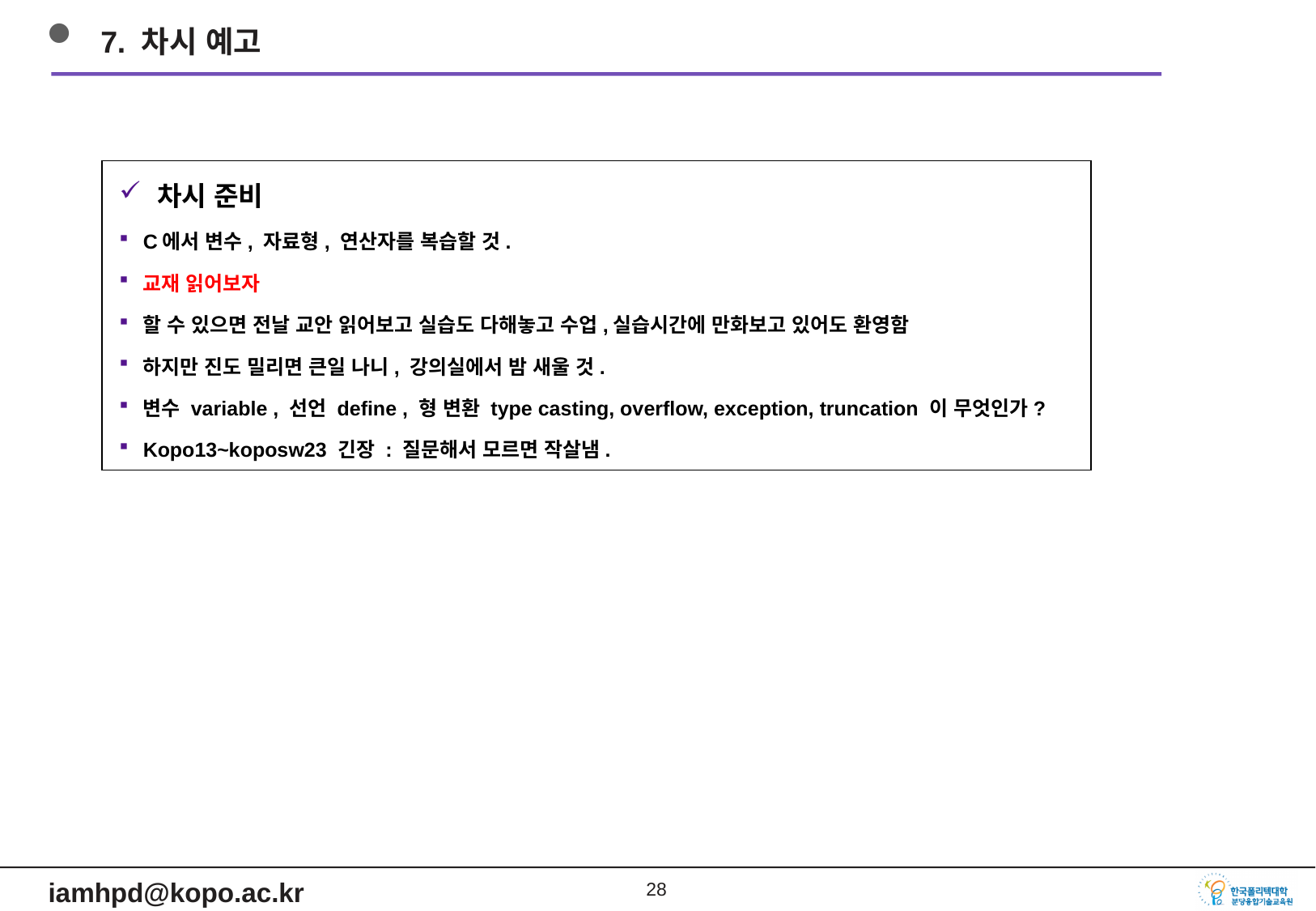

7. 차시 예고
차시 준비
C에서 변수, 자료형, 연산자를 복습할 것.
교재 읽어보자
할 수 있으면 전날 교안 읽어보고 실습도 다해놓고 수업,실습시간에 만화보고 있어도 환영함
하지만 진도 밀리면 큰일 나니, 강의실에서 밤 새울 것.
변수 variable , 선언 define , 형 변환 type casting, overflow, exception, truncation 이 무엇인가?
Kopo13~koposw23 긴장 : 질문해서 모르면 작살냄.
28